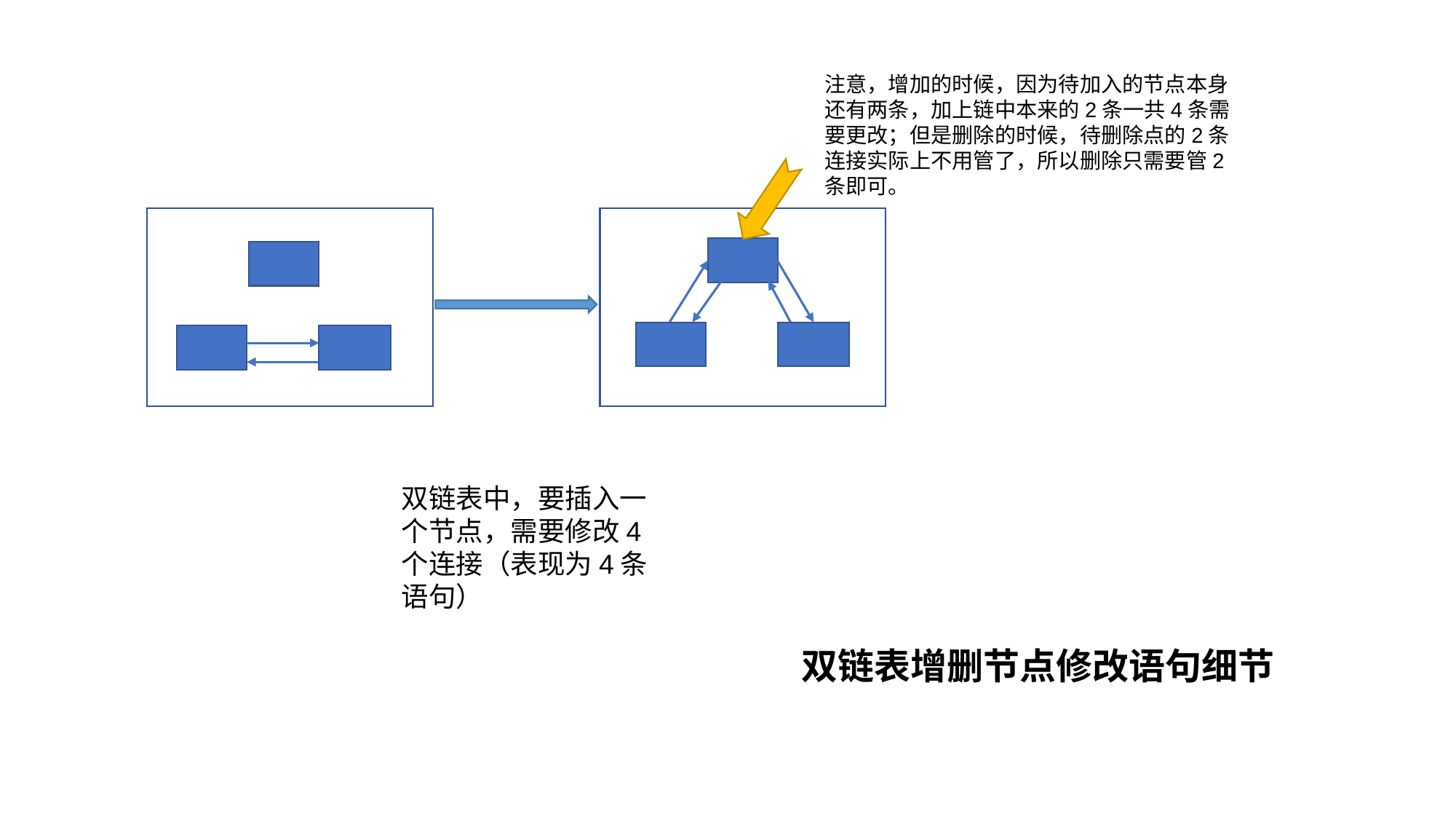

注意，增加的时候，因为待加入的节点本身还有两条，加上链中本来的2条一共4条需要更改；但是删除的时候，待删除点的2条连接实际上不用管了，所以删除只需要管2条即可。

双链表中，要插入一个节点，需要修改4个连接（表现为4条语句）
双链表增删节点修改语句细节